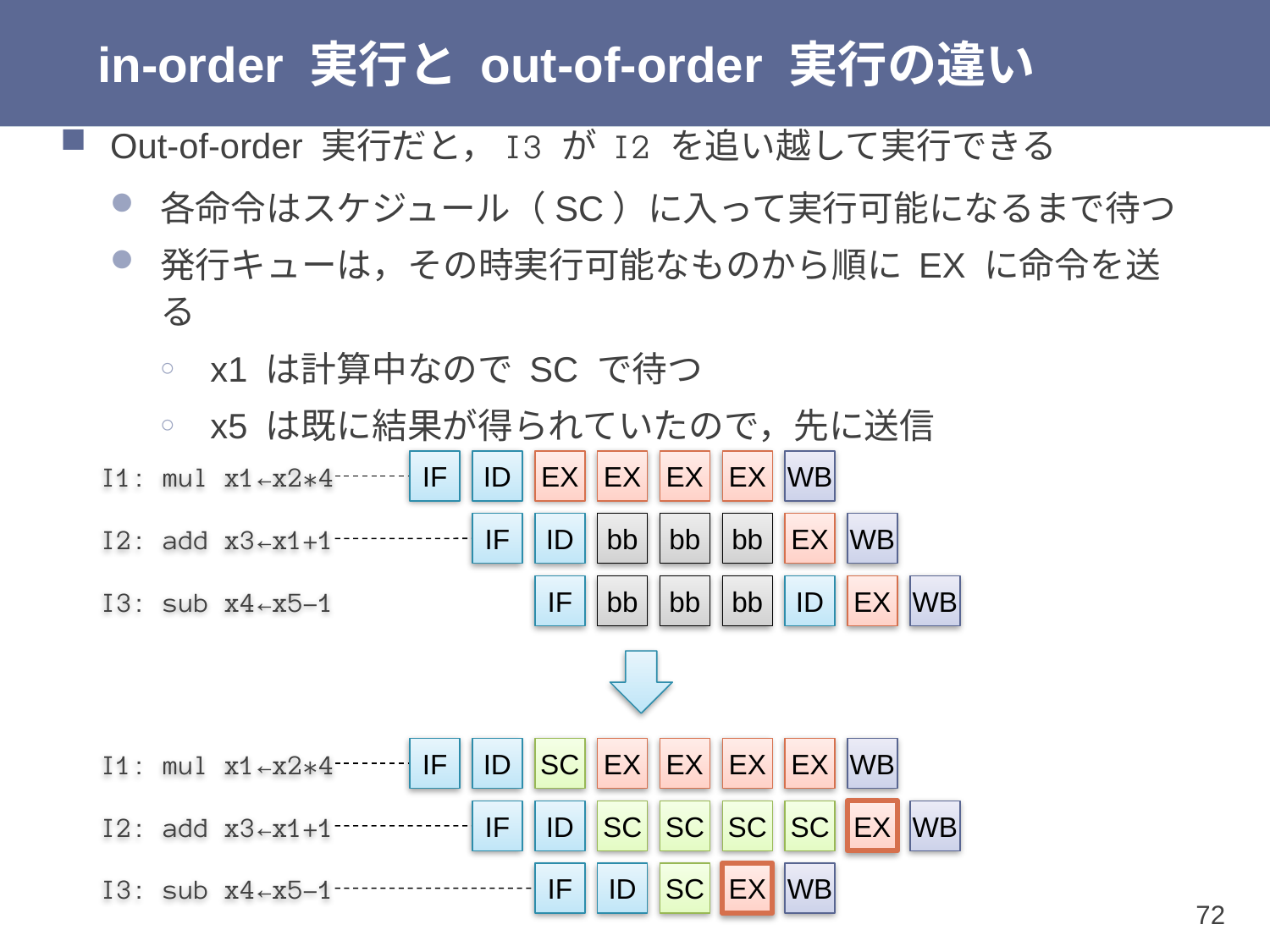

# in-order 実行と out-of-order 実行の違い
Out-of-order 実行だと，I3 が I2 を追い越して実行できる
各命令はスケジュール（SC）に入って実行可能になるまで待つ
発行キューは，その時実行可能なものから順に EX に命令を送る
x1 は計算中なので SC で待つ
x5 は既に結果が得られていたので，先に送信
I1: mul x1←x2*4
IF
ID
EX
EX
EX
EX
WB
I2: add x3←x1+1
IF
ID
bb
bb
bb
EX
WB
I3: sub x4←x5-1
IF
bb
bb
bb
ID
EX
WB

I1: mul x1←x2*4
IF
ID
SC
EX
EX
EX
EX
WB
I2: add x3←x1+1
IF
ID
SC
SC
SC
SC
EX
WB
ID
SC
EX
WB
I3: sub x4←x5-1
IF